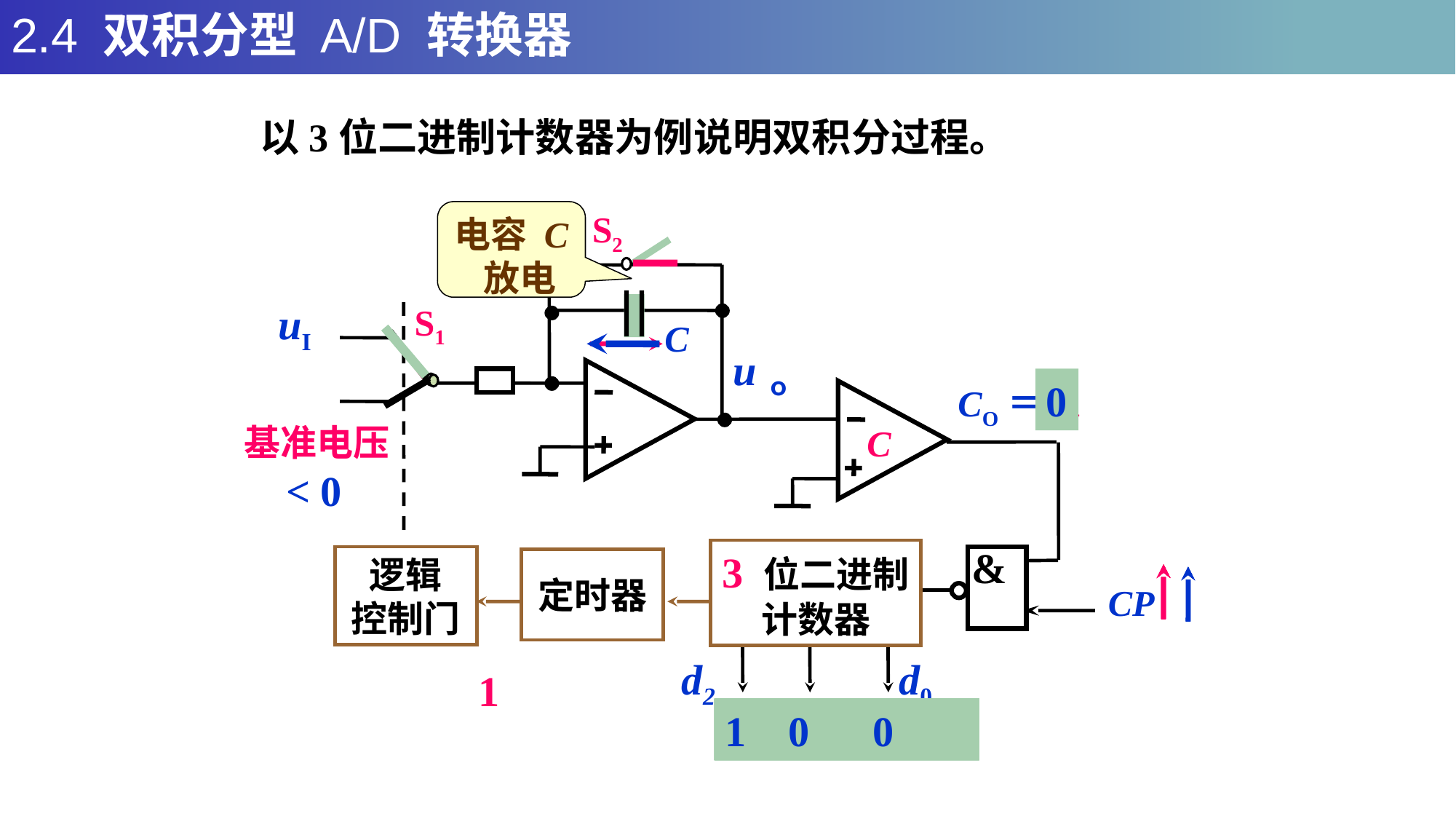

# 2.4 双积分型 A/D 转换器
以3位二进制计数器为例说明双积分过程。
S2

uI
S1

C

uｏ

基准电压
    < 0
C

&
3 位二进制
计数器
逻辑
控制门

定时器

CP

d2
d0

电容 C
 放电

0
CO＝ 1

1
0     0      0
0     0      1
0     1      0
0     1     1
1    0     0
1     0      1
1     1      0
1     1      1
0     0      0
0     0      1
0     1      0
0     1      1
1    0      0